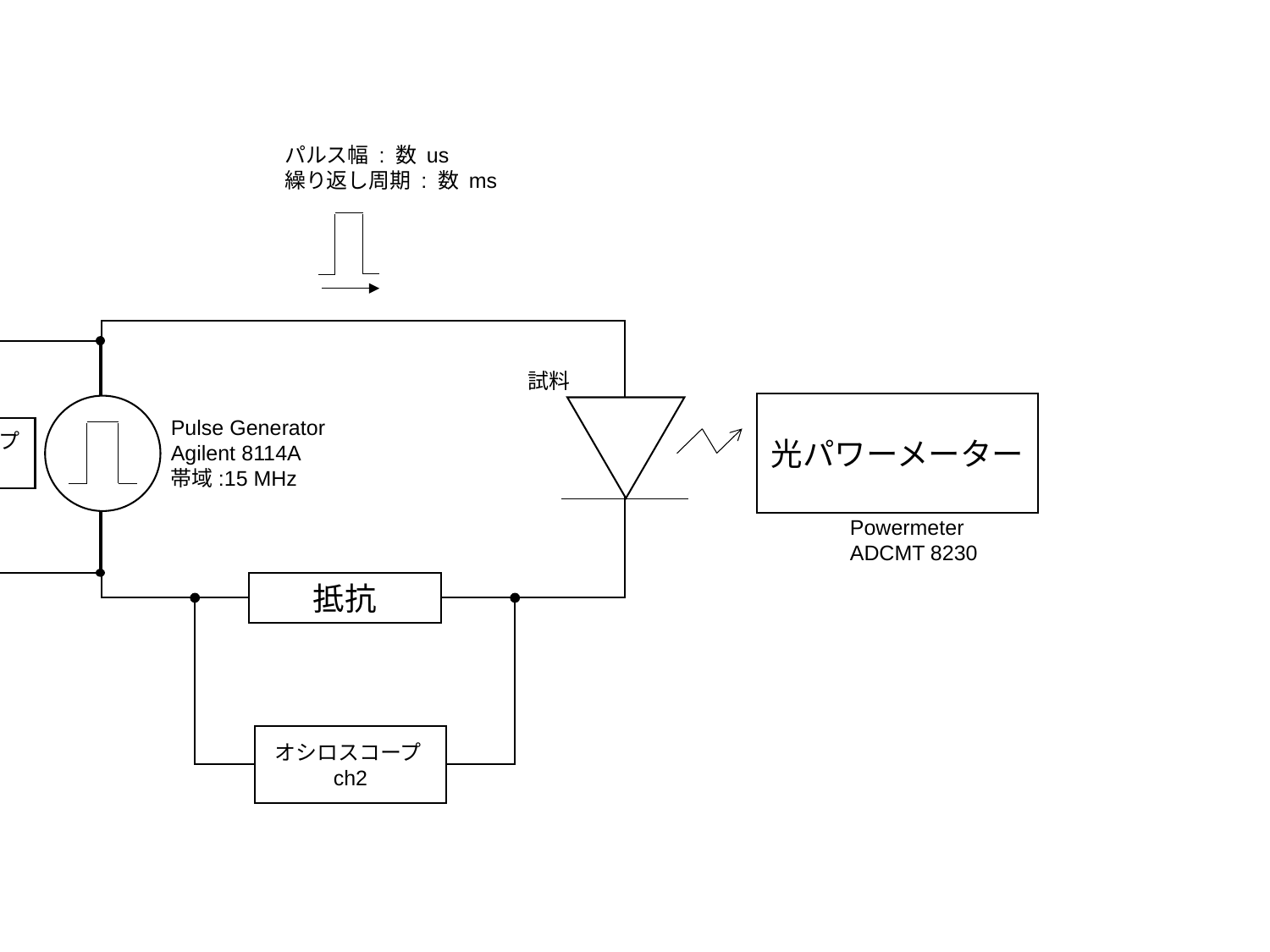

パルス幅 : 数 us
繰り返し周期 : 数 ms

オシロスコープch1
試料
光パワーメーター

Pulse Generator
Agilent 8114A
帯域:15 MHz

Powermeter
ADCMT 8230

抵抗

オシロスコープch2